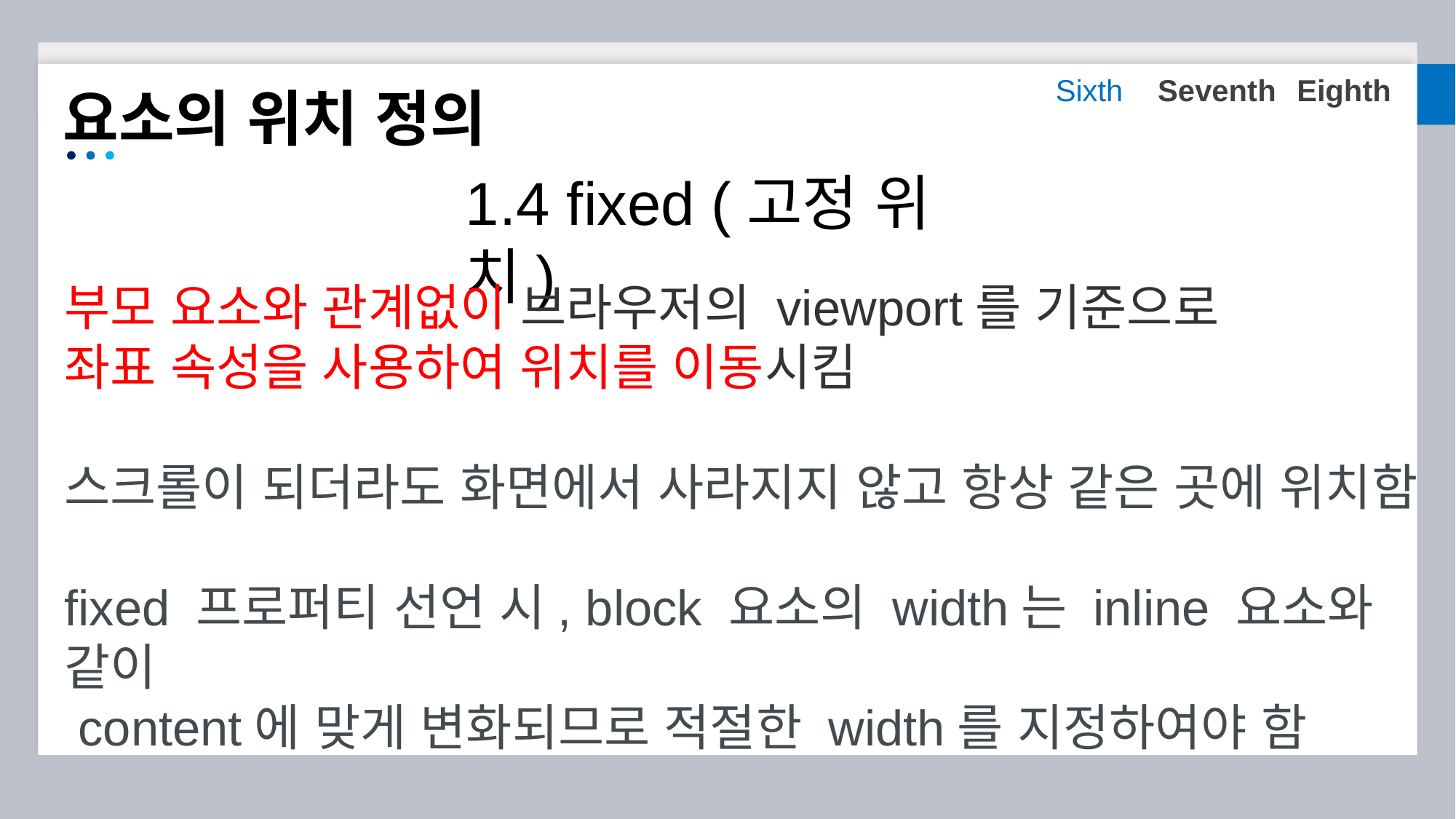

Sixth
Seventh
Eighth
요소의 위치 정의

1.4 fixed (고정 위치)
부모 요소와 관계없이 브라우저의 viewport를 기준으로
좌표 속성을 사용하여 위치를 이동시킴

스크롤이 되더라도 화면에서 사라지지 않고 항상 같은 곳에 위치함

fixed 프로퍼티 선언 시, block 요소의 width는 inline 요소와 같이
 content에 맞게 변화되므로 적절한 width를 지정하여야 함